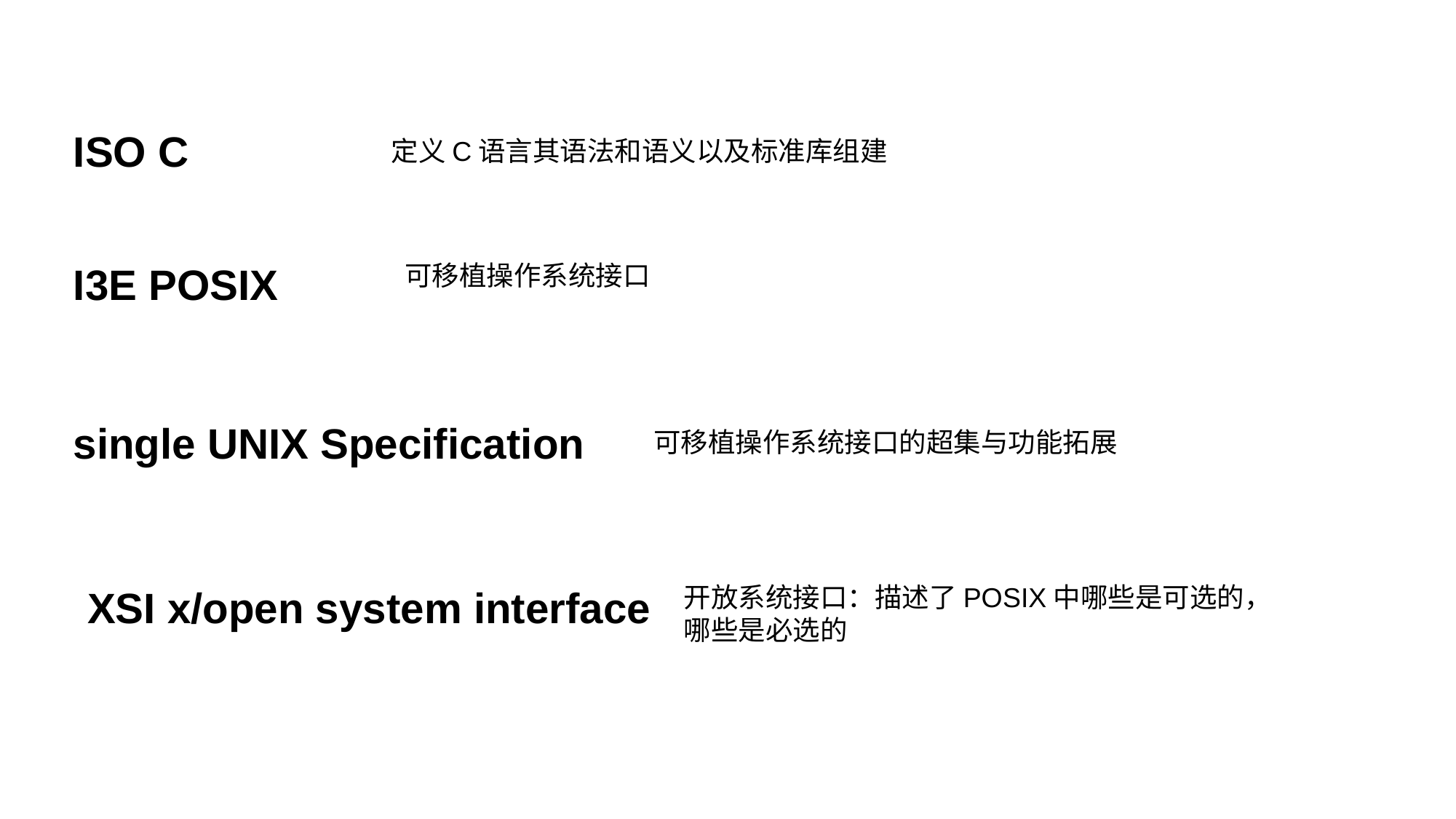

ISO C
定义C语言其语法和语义以及标准库组建
I3E POSIX
可移植操作系统接口
single UNIX Specification
可移植操作系统接口的超集与功能拓展
XSI x/open system interface
开放系统接口：描述了POSIX中哪些是可选的，哪些是必选的